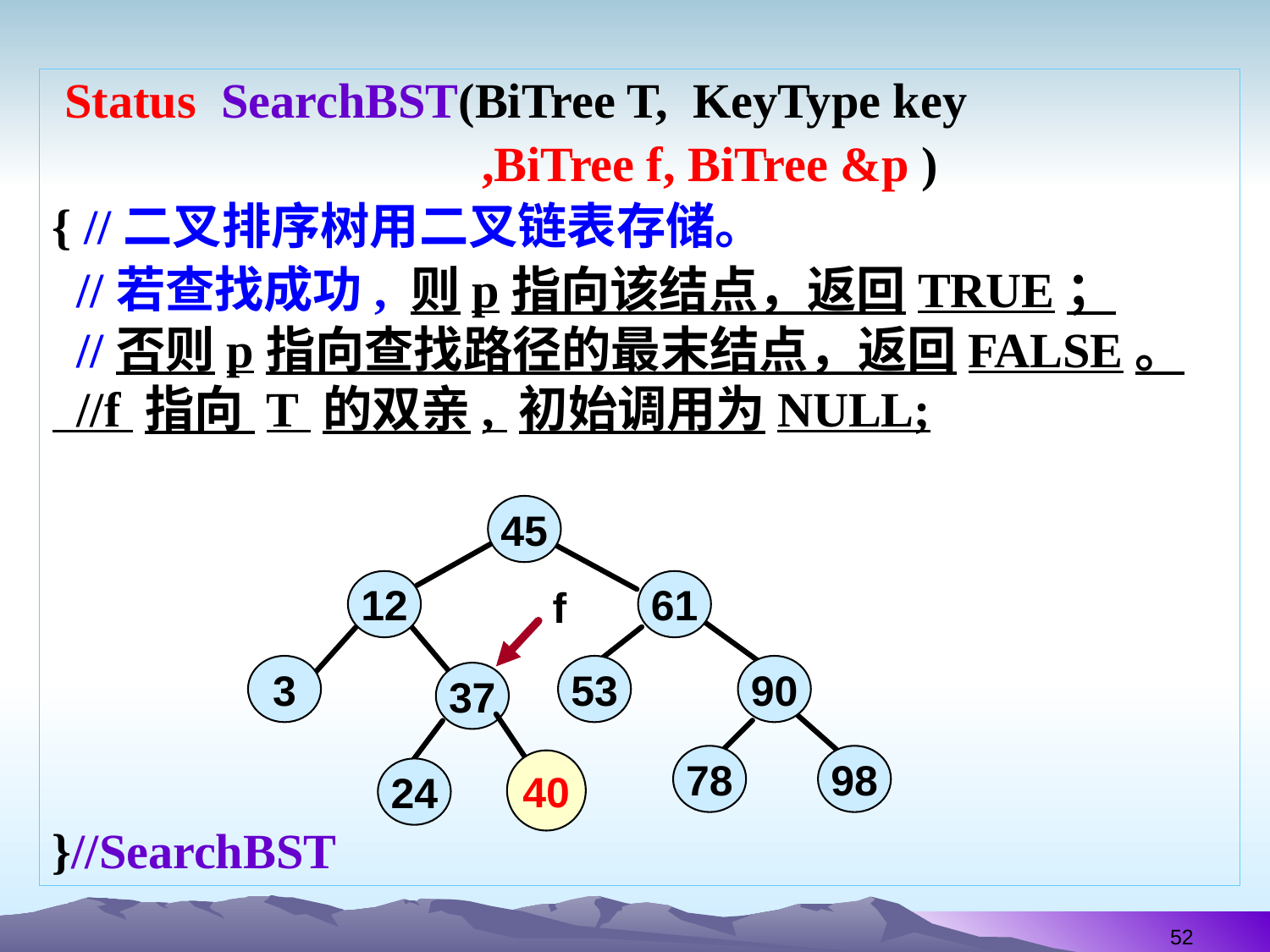

Status  SearchBST(BiTree T,  KeyType key
                                   ,BiTree f, BiTree &p )
{ //二叉排序树用二叉链表存储。
  //若查找成功, 则p指向该结点，返回TRUE；
  //否则p指向查找路径的最末结点，返回FALSE。
  //f 指向 T 的双亲, 初始调用为NULL;

}//SearchBST
45

12
61

3
53
90
37

78
98
24
f

40
52